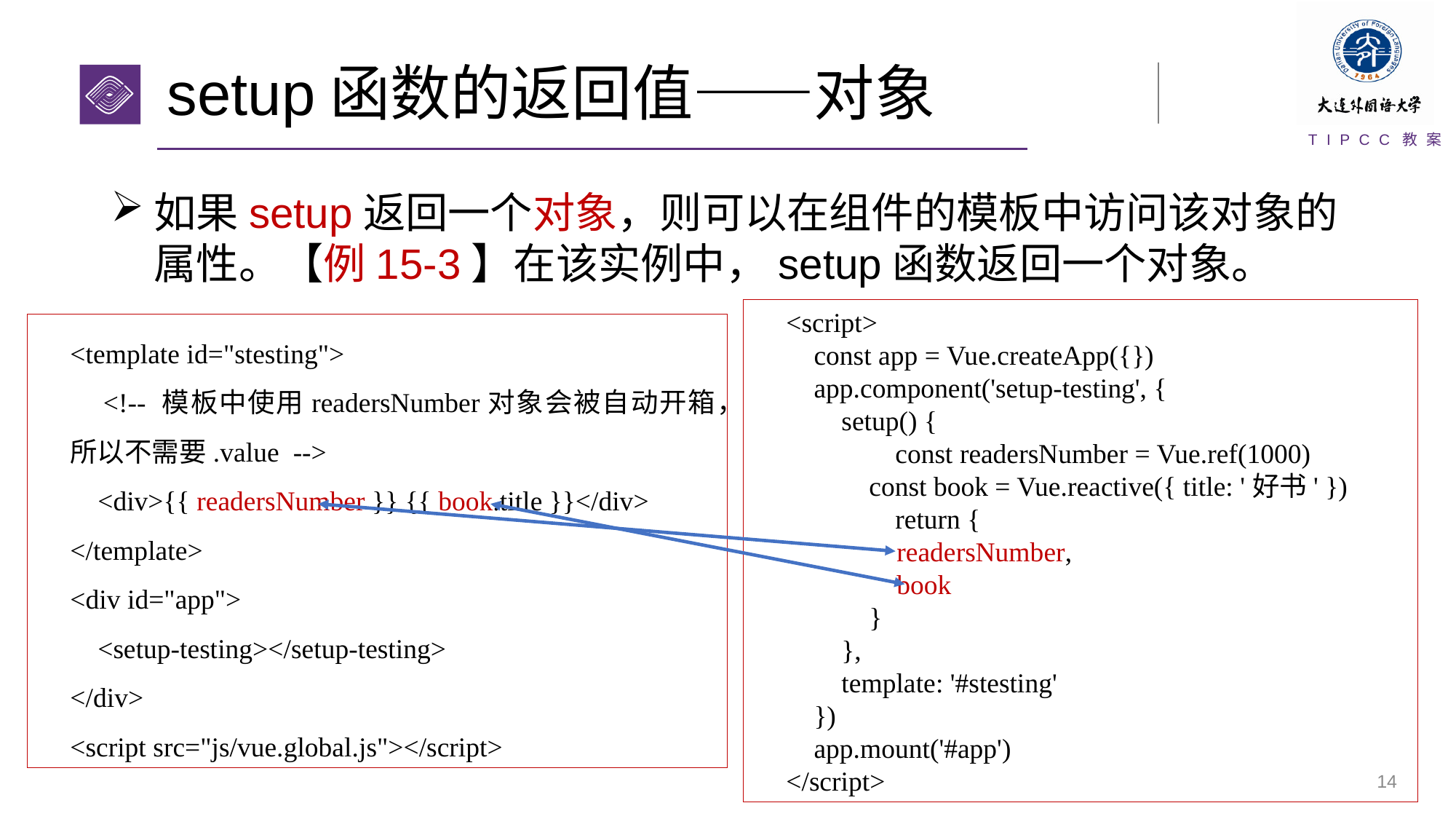

# setup函数的返回值——对象
如果setup返回一个对象，则可以在组件的模板中访问该对象的属性。【例15-3】在该实例中，setup函数返回一个对象。

<script>
    const app = Vue.createApp({})
    app.component('setup-testing', {
        setup() {
	const readersNumber = Vue.ref(1000)
            const book = Vue.reactive({ title: '好书' })
	return {
                readersNumber,
                book
            }
        },
        template: '#stesting'
    })
    app.mount('#app')
</script>
<template id="stesting">
    <!-- 模板中使用readersNumber对象会被自动开箱，所以不需要.value  -->
    <div>{{ readersNumber }} {{ book.title }}</div>
</template>
<div id="app">
    <setup-testing></setup-testing>
</div>
<script src="js/vue.global.js"></script>
14